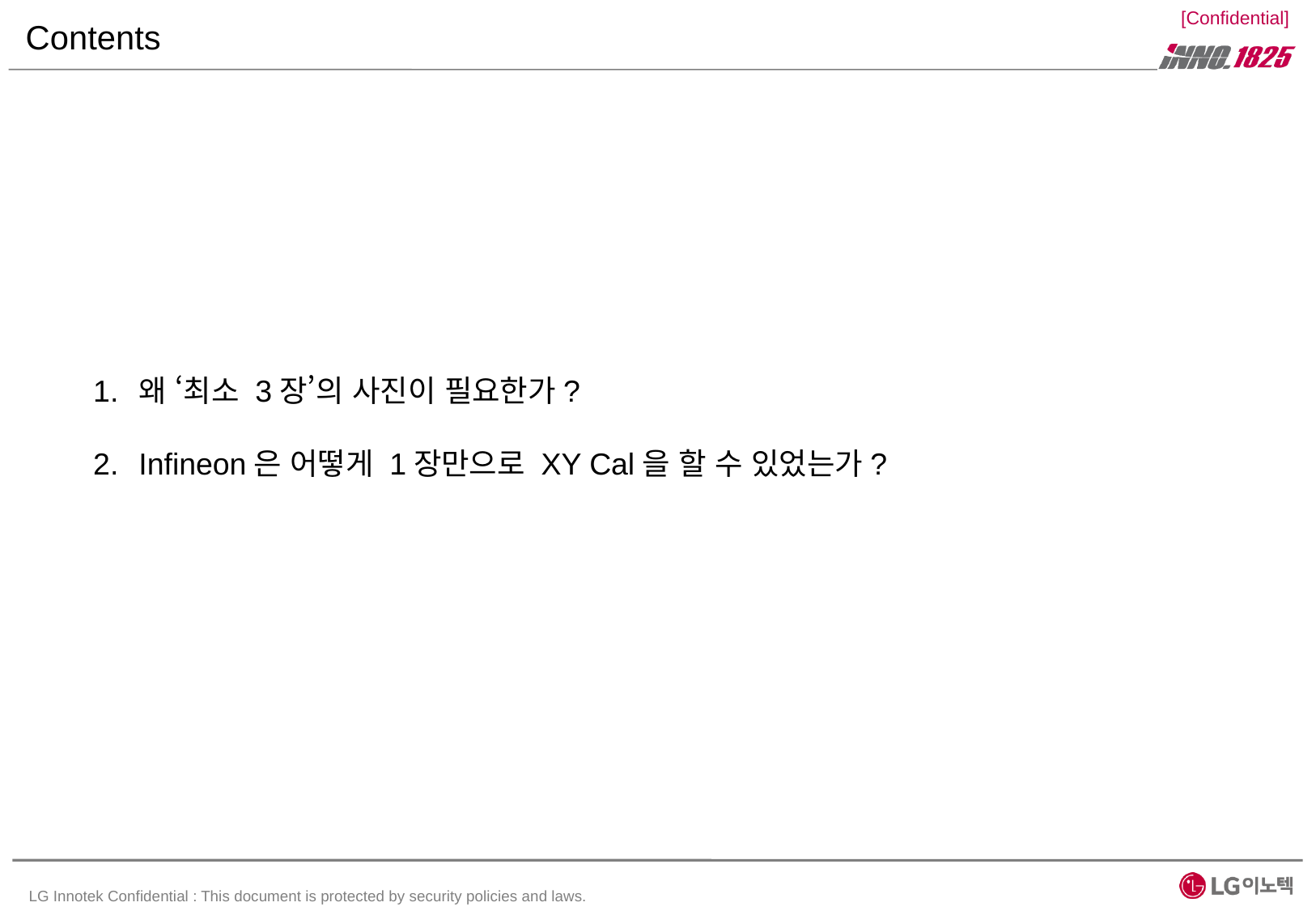

# Contents

왜 ‘최소 3장’의 사진이 필요한가?

Infineon은 어떻게 1장만으로 XY Cal을 할 수 있었는가?